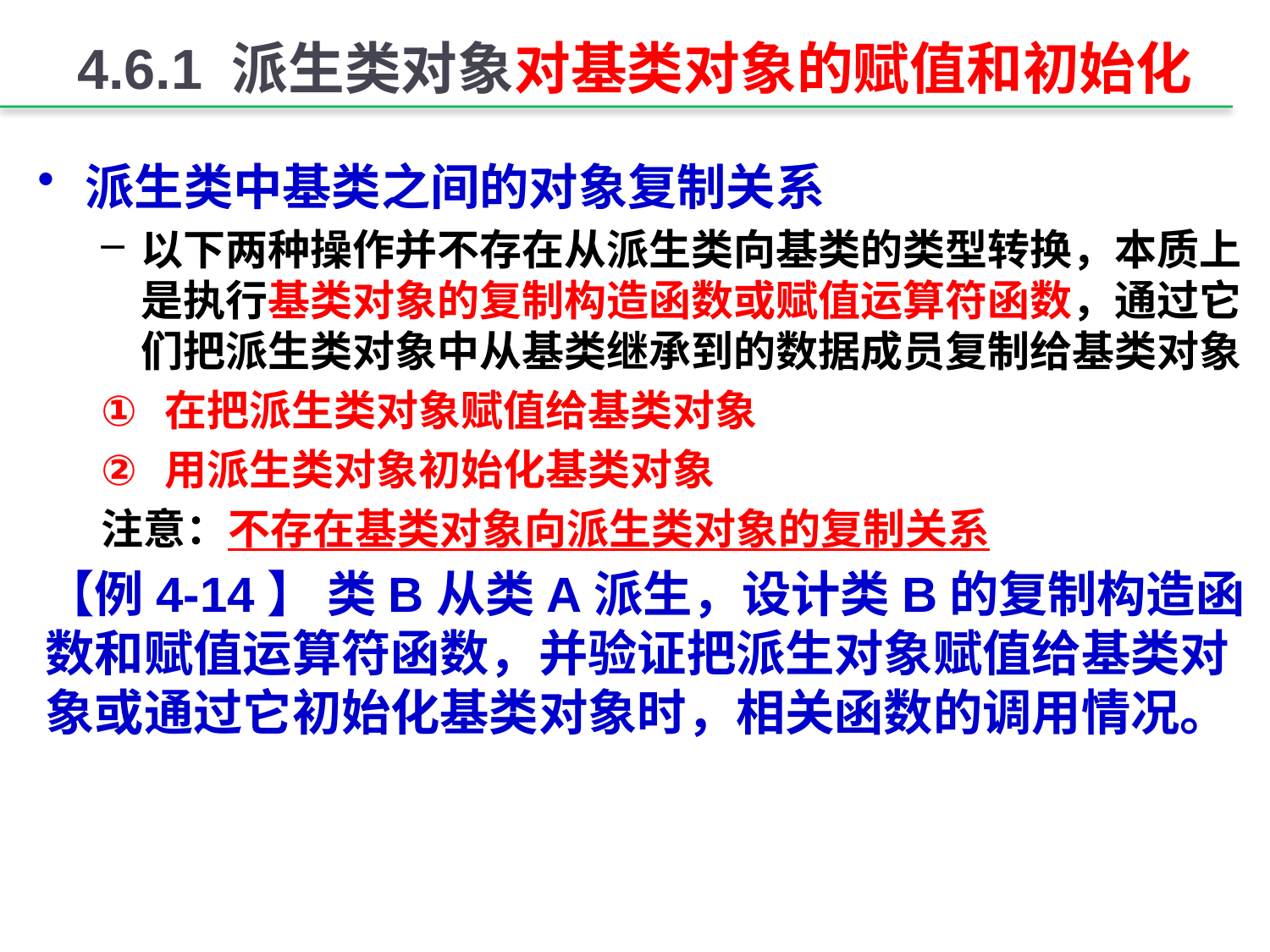

# 4.6.1 派生类对象对基类对象的赋值和初始化
派生类中基类之间的对象复制关系
以下两种操作并不存在从派生类向基类的类型转换，本质上是执行基类对象的复制构造函数或赋值运算符函数，通过它们把派生类对象中从基类继承到的数据成员复制给基类对象
在把派生类对象赋值给基类对象
用派生类对象初始化基类对象
注意：不存在基类对象向派生类对象的复制关系
【例4-14】 类B从类A派生，设计类B的复制构造函数和赋值运算符函数，并验证把派生对象赋值给基类对象或通过它初始化基类对象时，相关函数的调用情况。